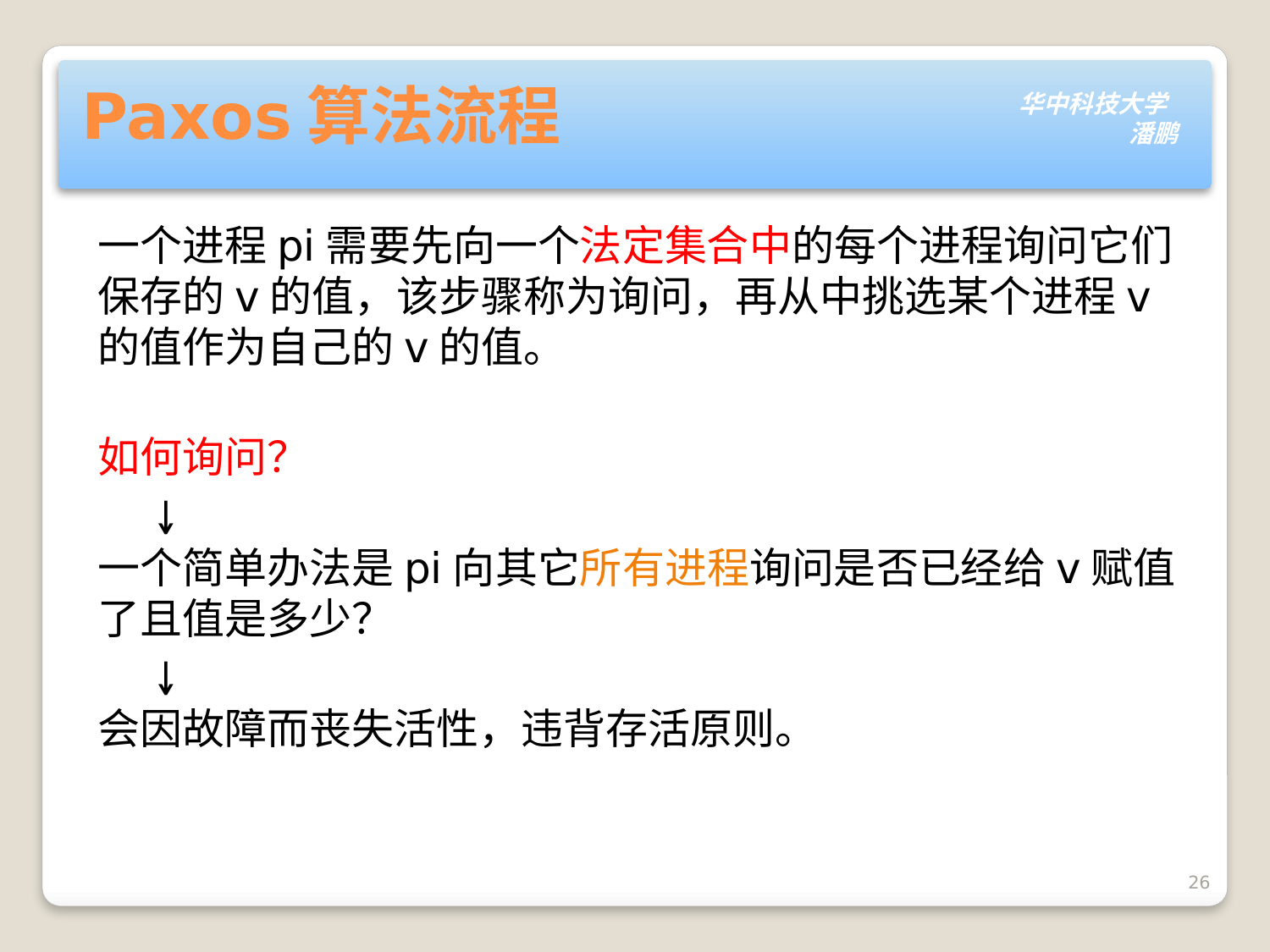

# Paxos算法流程
一个进程pi需要先向一个法定集合中的每个进程询问它们保存的v的值，该步骤称为询问，再从中挑选某个进程v的值作为自己的v的值。

如何询问？
     ↓
一个简单办法是pi向其它所有进程询问是否已经给v赋值了且值是多少？
     ↓
会因故障而丧失活性，违背存活原则。
26